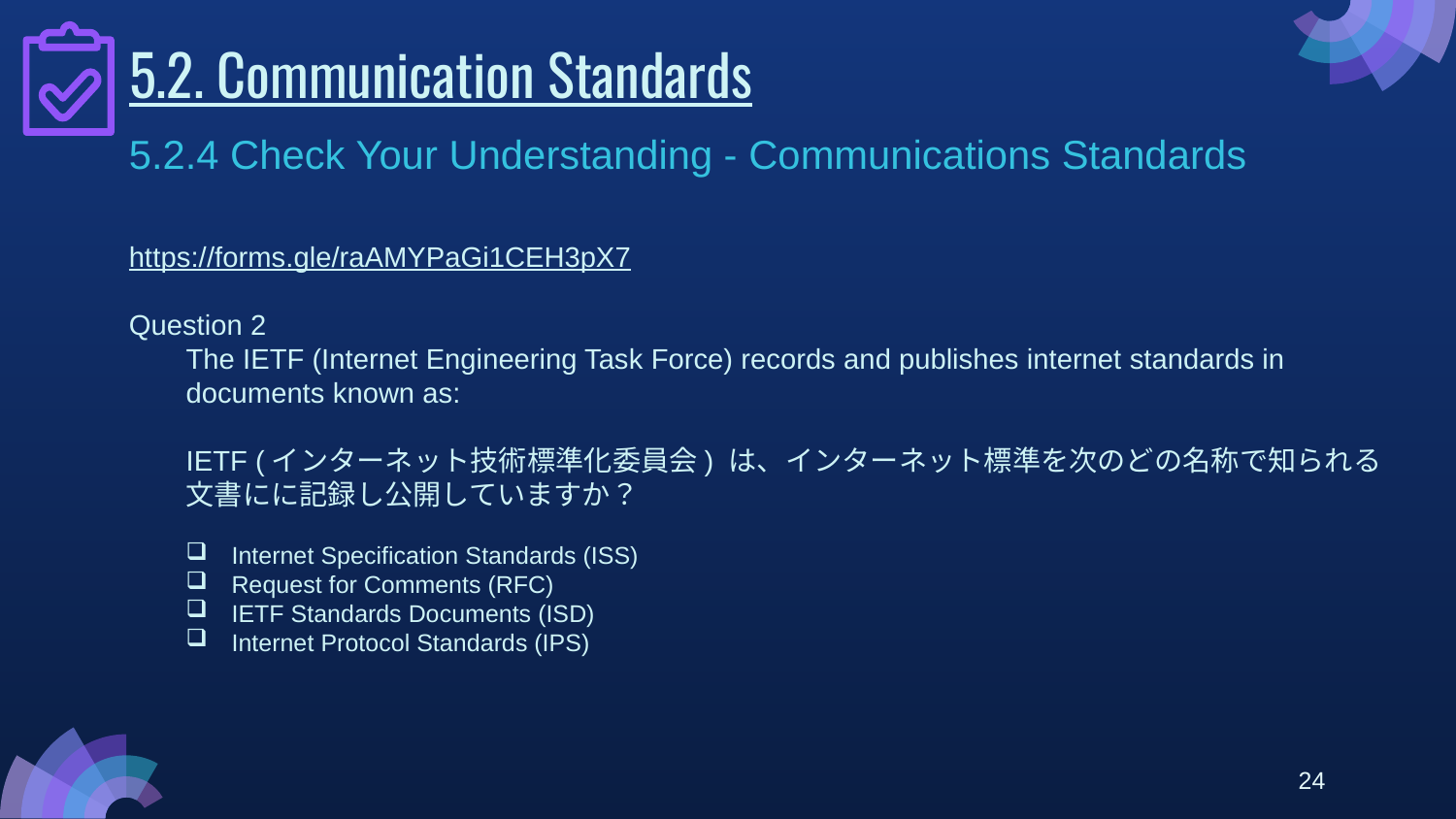

# 5.2. Communication Standards
5.2.4 Check Your Understanding - Communications Standards

https://forms.gle/raAMYPaGi1CEH3pX7

Question 2
The IETF (Internet Engineering Task Force) records and publishes internet standards in documents known as:

IETF (インターネット技術標準化委員会) は、インターネット標準を次のどの名称で知られる文書にに記録し公開していますか？

Internet Specification Standards (ISS)
Request for Comments (RFC)
IETF Standards Documents (ISD)
Internet Protocol Standards (IPS)
24